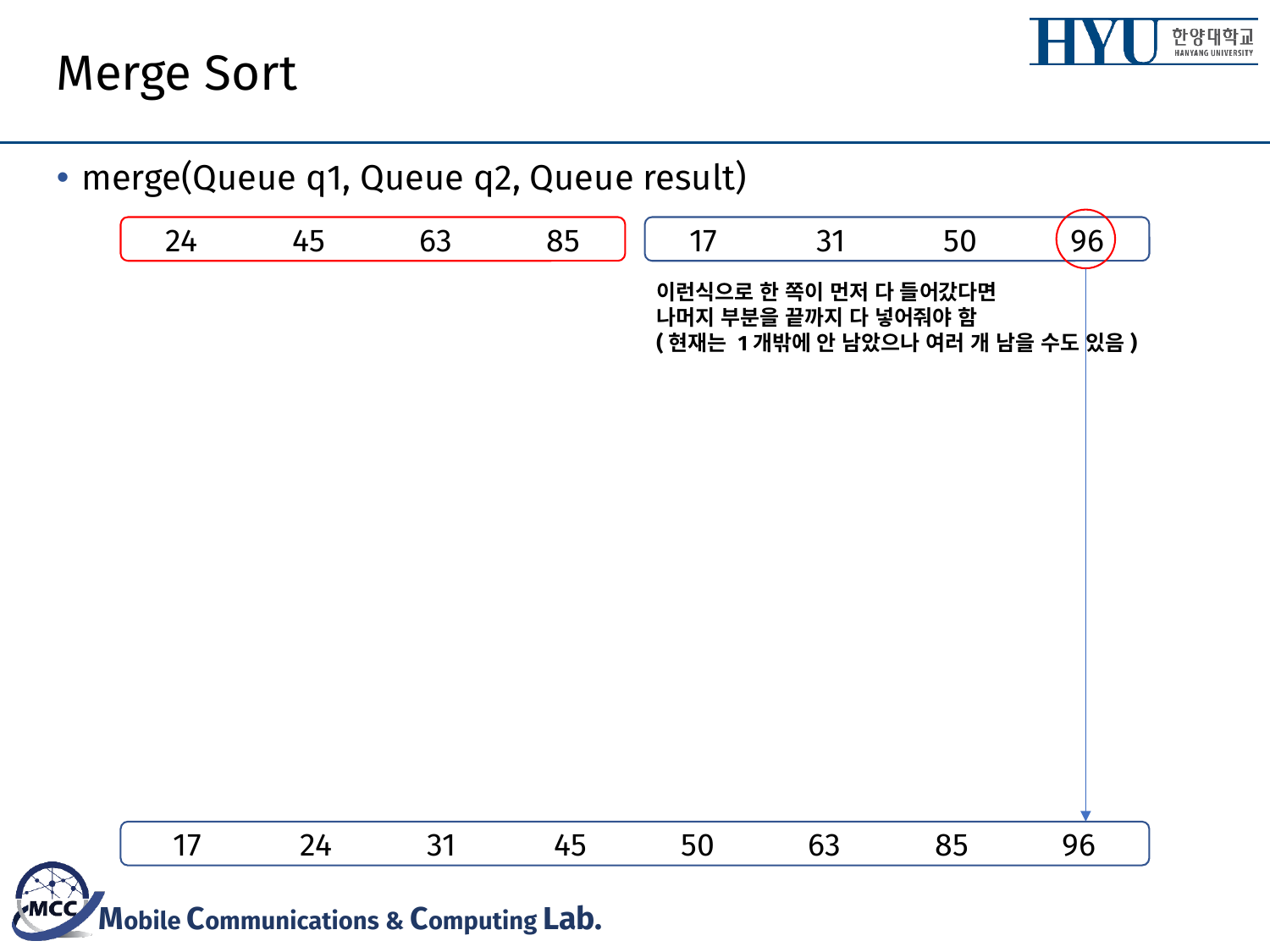

# Merge Sort

merge(Queue q1, Queue q2, Queue result)

24	45	63	85
17	31	50	96
이런식으로 한 쪽이 먼저 다 들어갔다면
나머지 부분을 끝까지 다 넣어줘야 함
(현재는 1개밖에 안 남았으나 여러 개 남을 수도 있음)
17	24	31	45	50	63	85	96